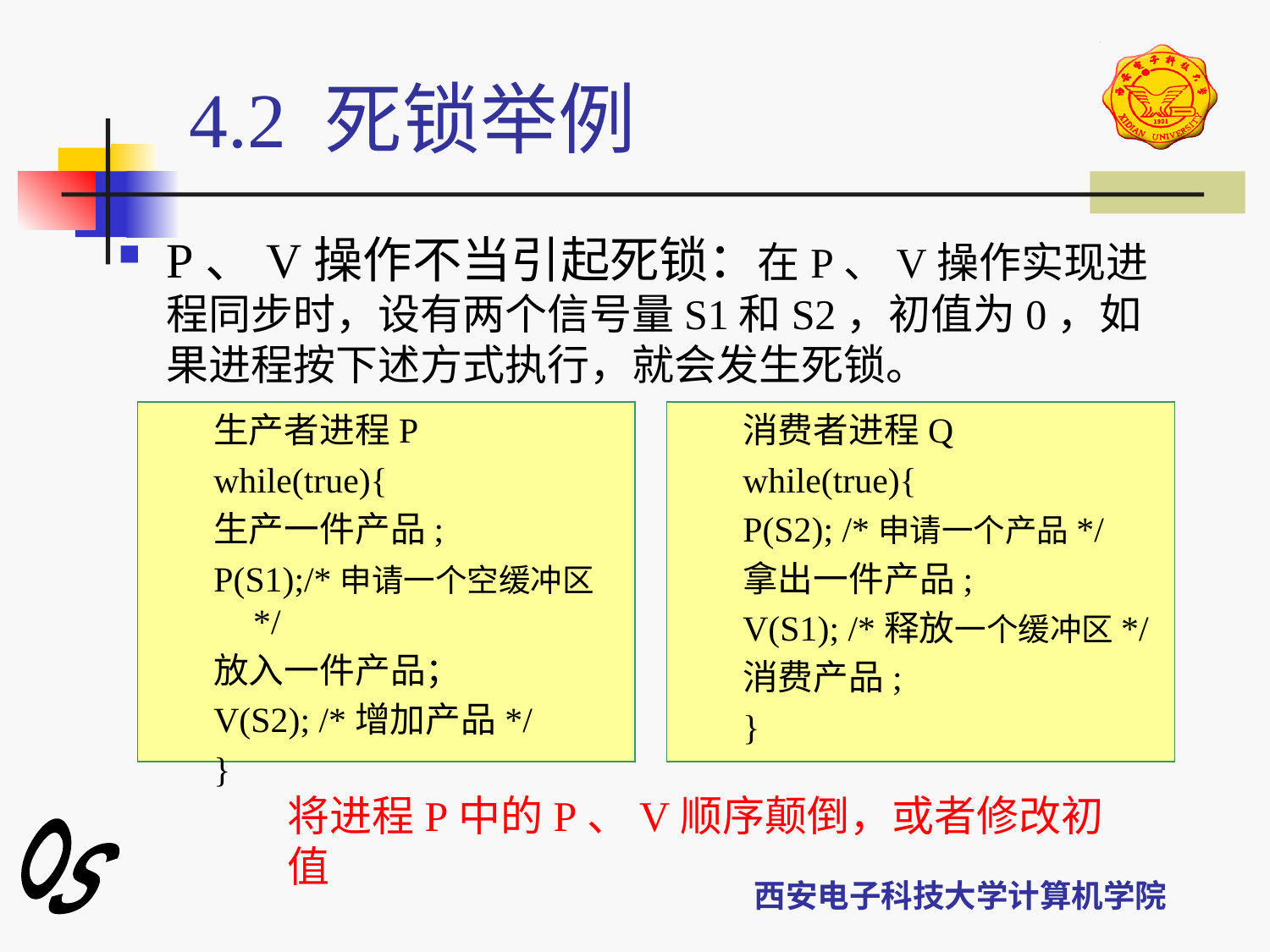

# 4.2 死锁举例
P、V操作不当引起死锁：在P、V操作实现进程同步时，设有两个信号量S1和S2，初值为0，如果进程按下述方式执行，就会发生死锁。
生产者进程P
while(true){
生产一件产品;
P(S1);/*申请一个空缓冲区*/
放入一件产品；
V(S2); /*增加产品*/
}
消费者进程Q
while(true){
P(S2); /*申请一个产品*/
拿出一件产品;
V(S1); /*释放一个缓冲区*/
消费产品;
}
将进程P中的P、V顺序颠倒，或者修改初值
7